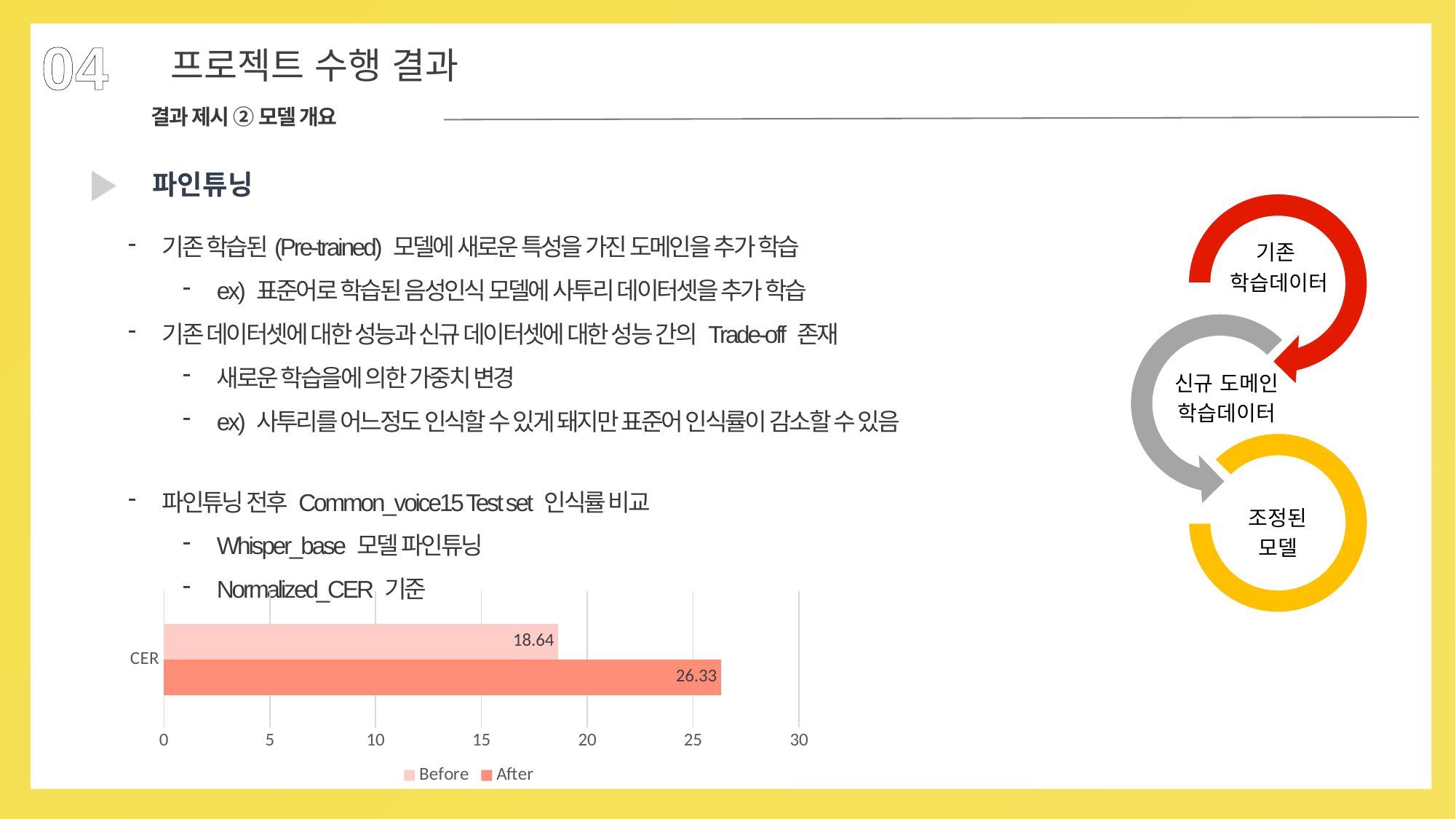

04
프로젝트 수행 결과
결과 제시 ② 모델 개요
▶
파인튜닝

기존
학습데이터
신규 도메인
학습데이터
조정된
모델
기존 학습된(Pre-trained) 모델에 새로운 특성을 가진 도메인을 추가 학습
ex) 표준어로 학습된 음성인식 모델에 사투리 데이터셋을 추가 학습
기존 데이터셋에 대한 성능과 신규 데이터셋에 대한 성능 간의 Trade-off 존재
새로운 학습을에 의한 가중치 변경
ex) 사투리를 어느정도 인식할 수 있게 돼지만 표준어 인식률이 감소할 수 있음
파인튜닝 전후 Common_voice15 Test set 인식률 비교
Whisper_base 모델 파인튜닝
Normalized_CER 기준

### Chart

| Category | After | Before |
|---|---|---|
| CER | 26.33 | 18.64 |